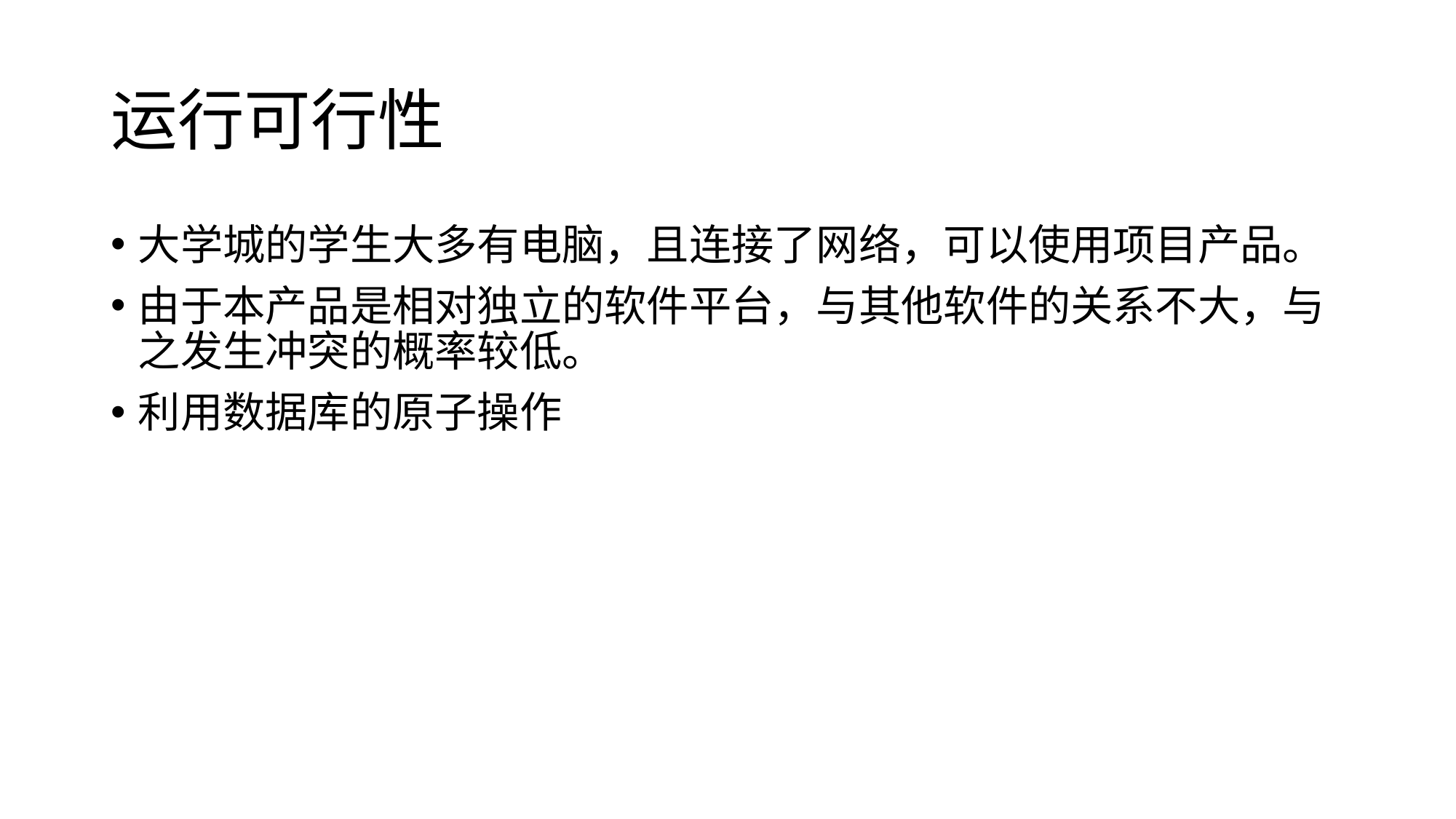

# 运行可行性
大学城的学生大多有电脑，且连接了网络，可以使用项目产品。
由于本产品是相对独立的软件平台，与其他软件的关系不大，与之发生冲突的概率较低。
利用数据库的原子操作